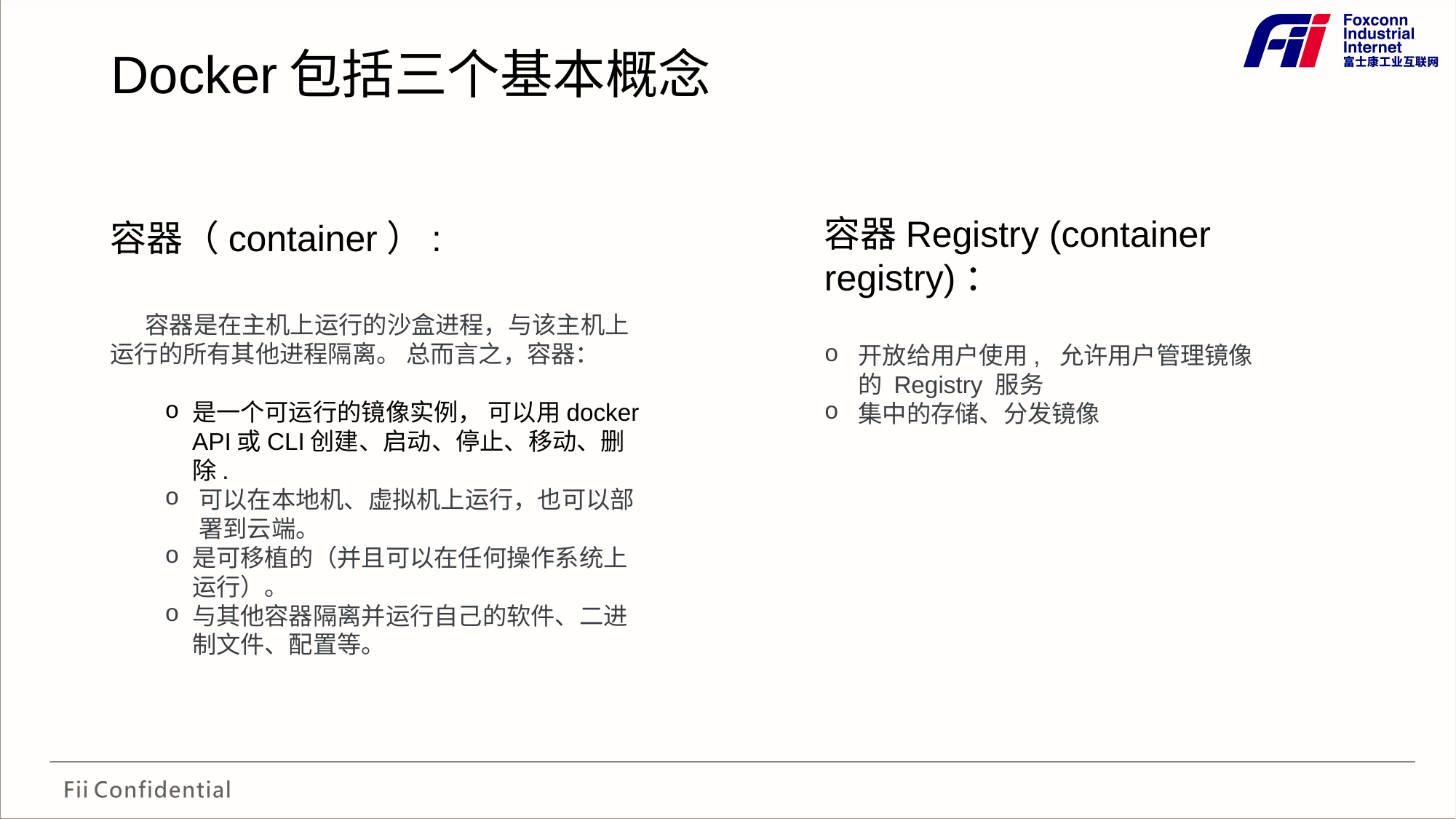

# Docker包括三个基本概念
容器Registry (container registry)：​

开放给用户使用,  允许用户管理镜像的 Registry 服务​
集中的存储、分发镜像
容器（container）: ​

      容器是在主机上运行的沙盒进程，与该主机上运行的所有其他进程隔离。 总而言之，容器：​

是一个可运行的镜像实例， 可以用docker API或CLI创建、启动、停止、移动、删除.​
可以在本地机、虚拟机上运行，也可以部署到云端。​
是可移植的（并且可以在任何操作系统上运行）。​
与其他容器隔离并运行自己的软件、二进制文件、配置等。